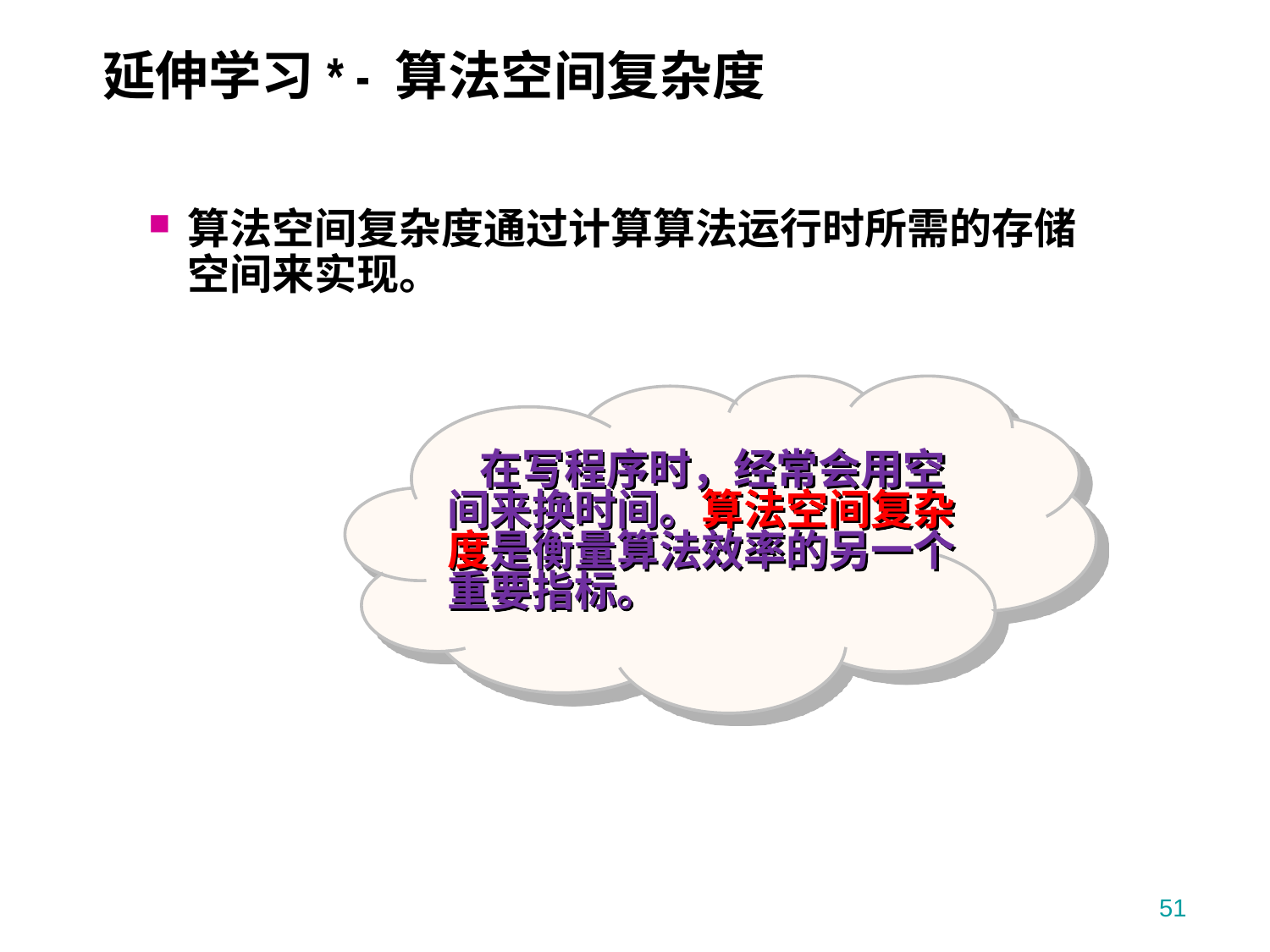

# 延伸学习* - 算法空间复杂度
算法空间复杂度通过计算算法运行时所需的存储空间来实现。

   在写程序时，经常会用空间来换时间。算法空间复杂度是衡量算法效率的另一个重要指标。
51